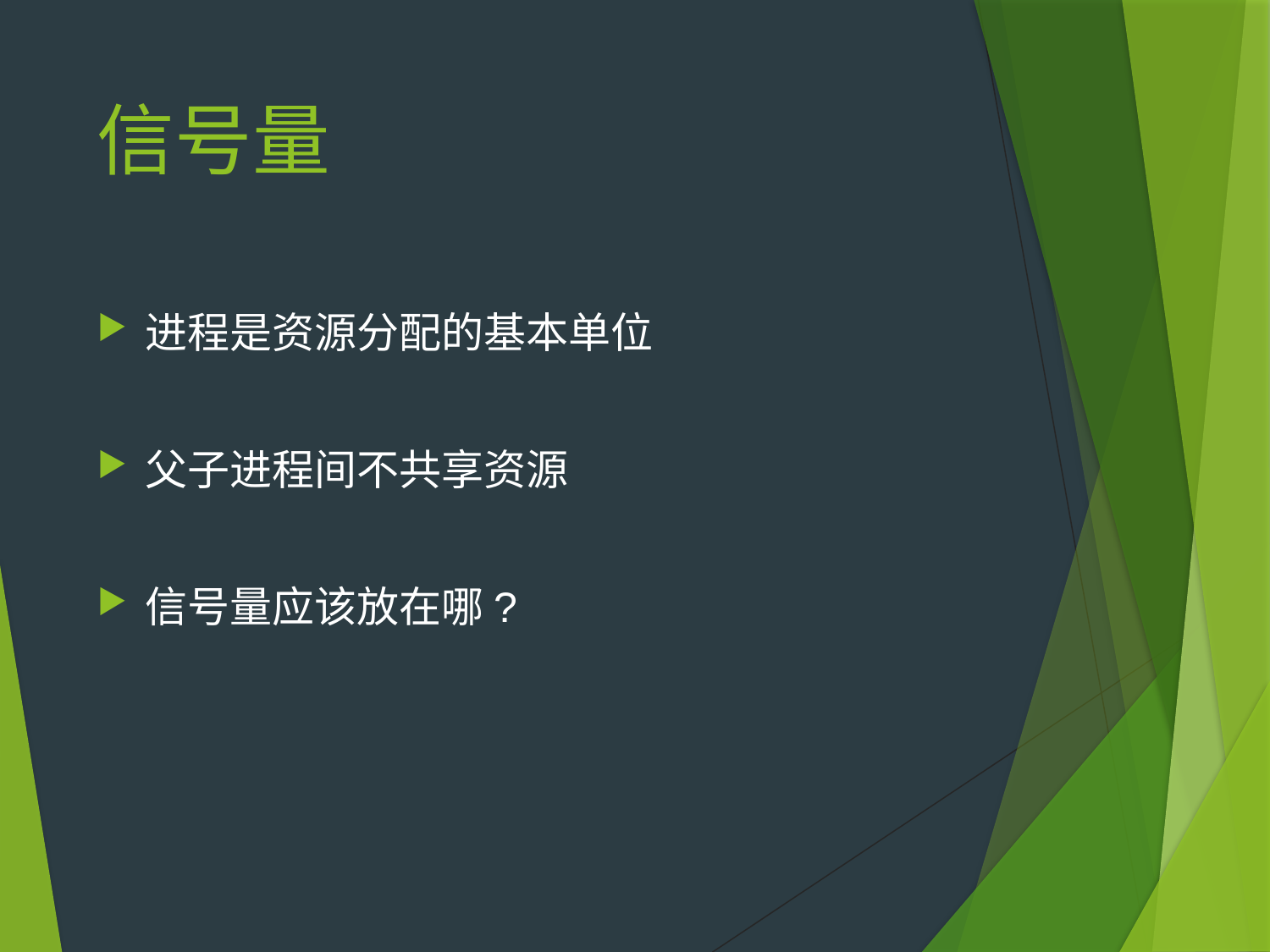

# 信号量
进程是资源分配的基本单位

父子进程间不共享资源

信号量应该放在哪?